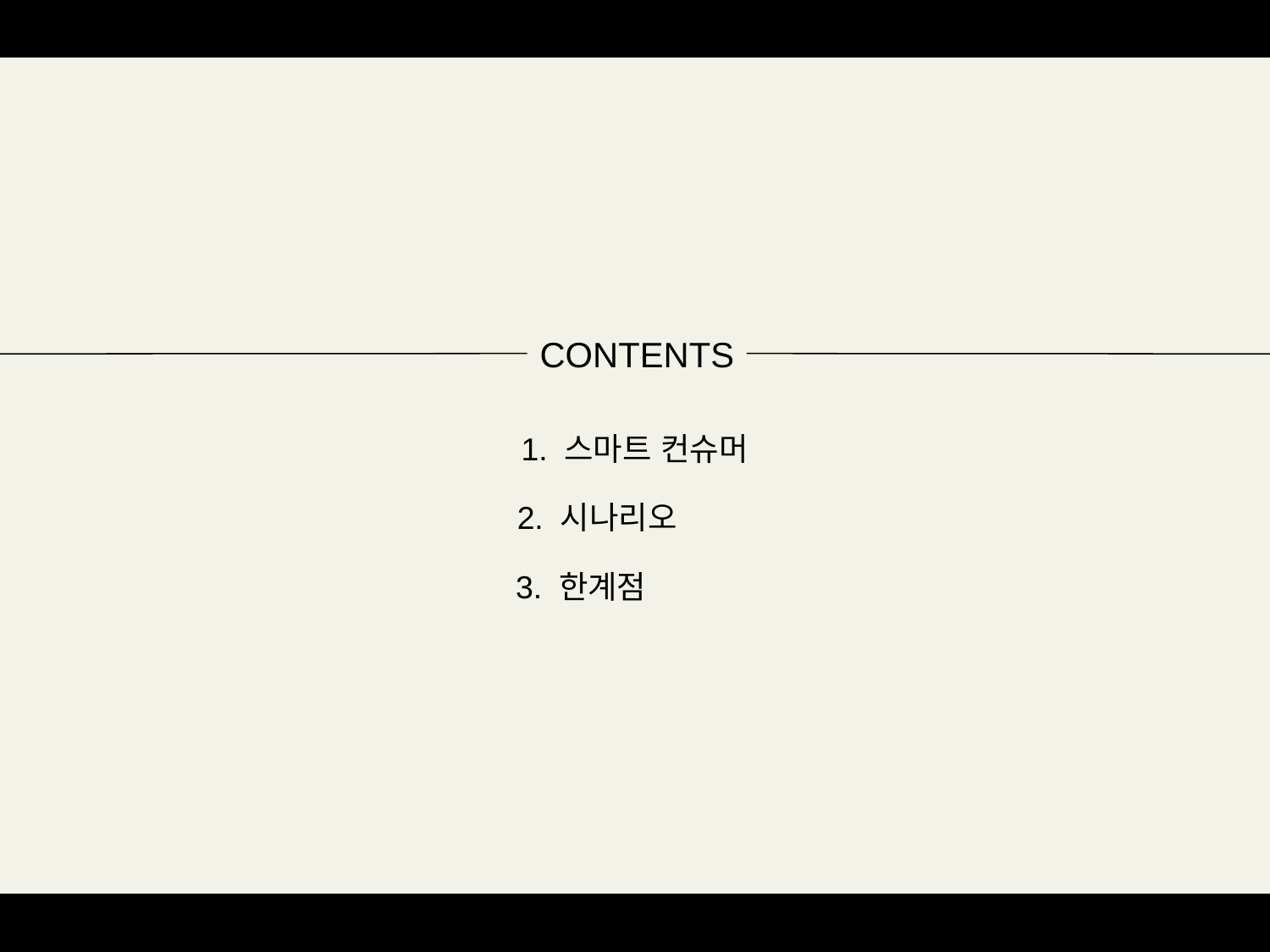

CONTENTS
1. 스마트 컨슈머
2. 시나리오
3. 한계점